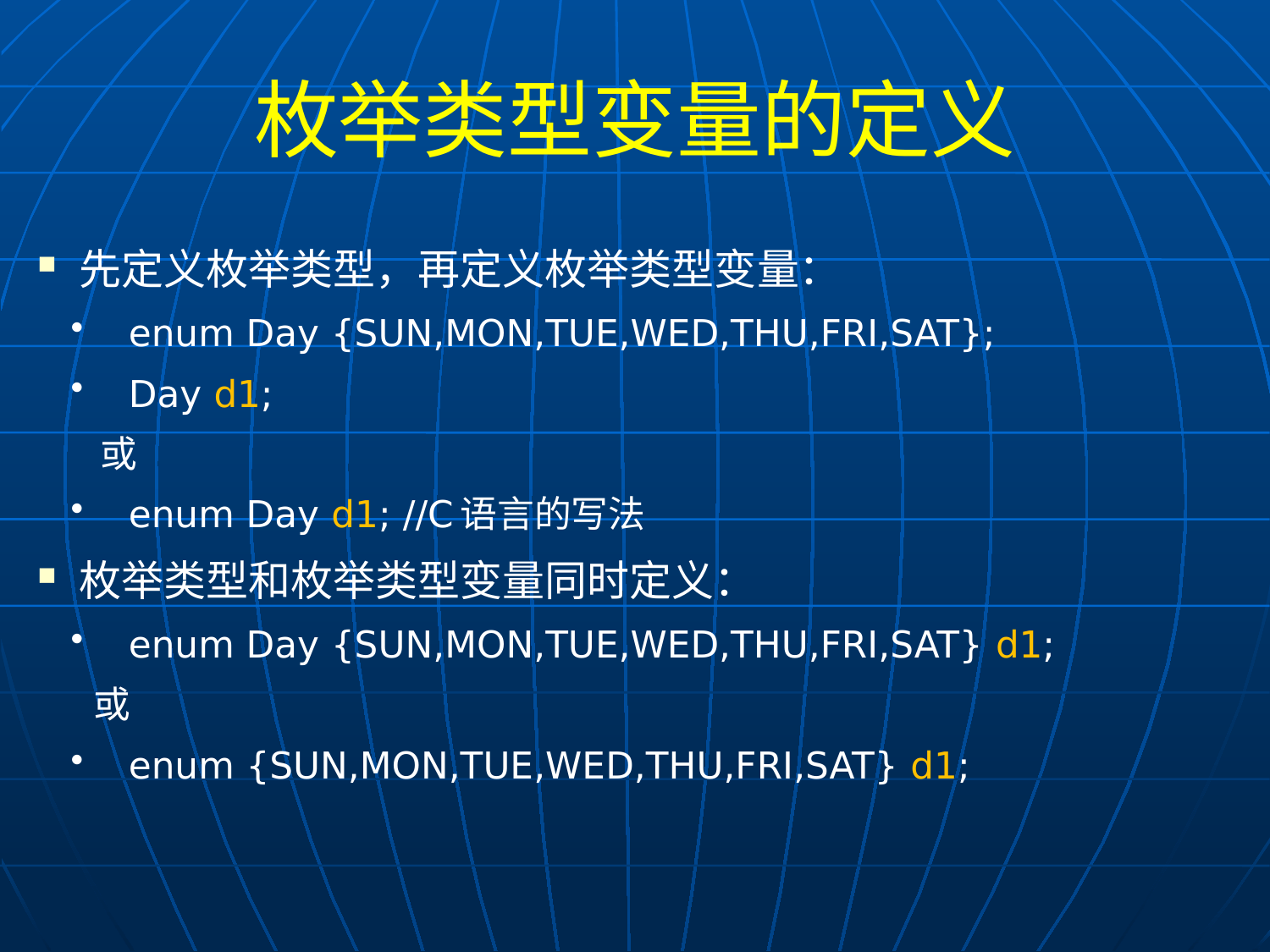

# 枚举类型变量的定义
先定义枚举类型，再定义枚举类型变量：
enum Day {SUN,MON,TUE,WED,THU,FRI,SAT};
Day d1;
或
enum Day d1; //C语言的写法
枚举类型和枚举类型变量同时定义：
enum Day {SUN,MON,TUE,WED,THU,FRI,SAT} d1;
或
enum {SUN,MON,TUE,WED,THU,FRI,SAT} d1;